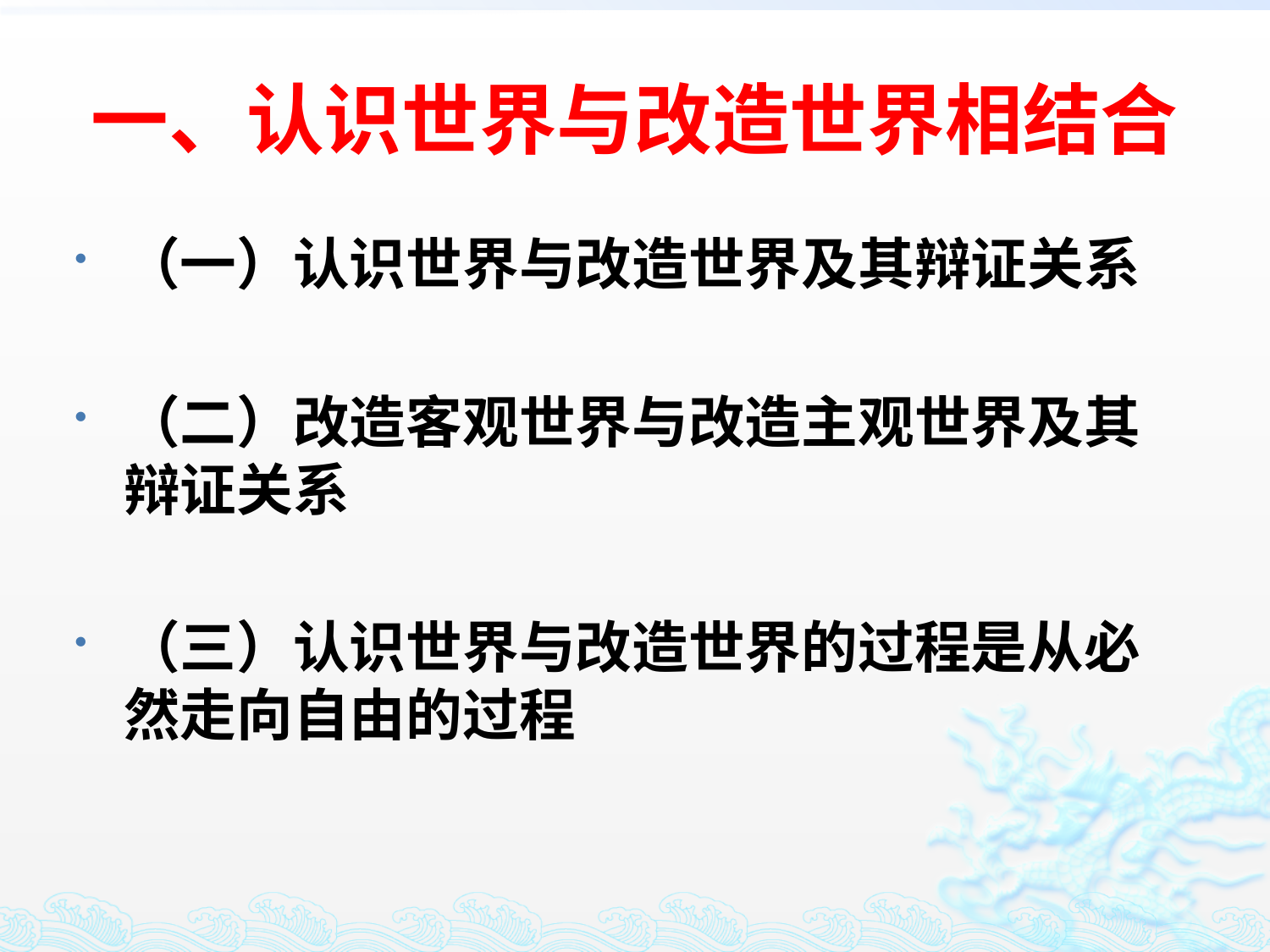

# 一、认识世界与改造世界相结合
（一）认识世界与改造世界及其辩证关系

（二）改造客观世界与改造主观世界及其辩证关系

（三）认识世界与改造世界的过程是从必然走向自由的过程